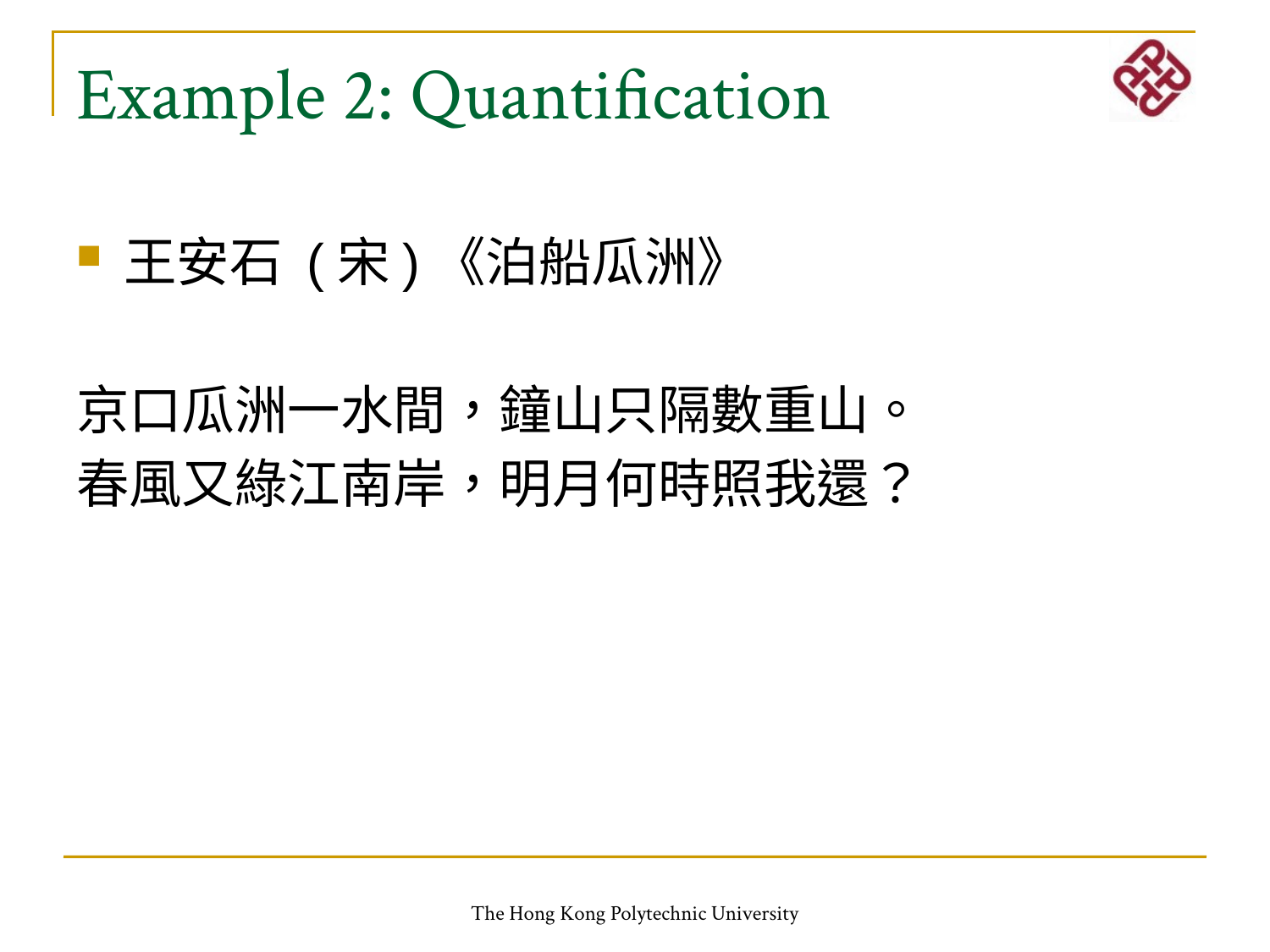

# Example 2: Quantification
王安石 (宋)《泊船瓜洲》

京口瓜洲一水間，鐘山只隔數重山。
春風又綠江南岸，明月何時照我還？

19
The Hong Kong Polytechnic University